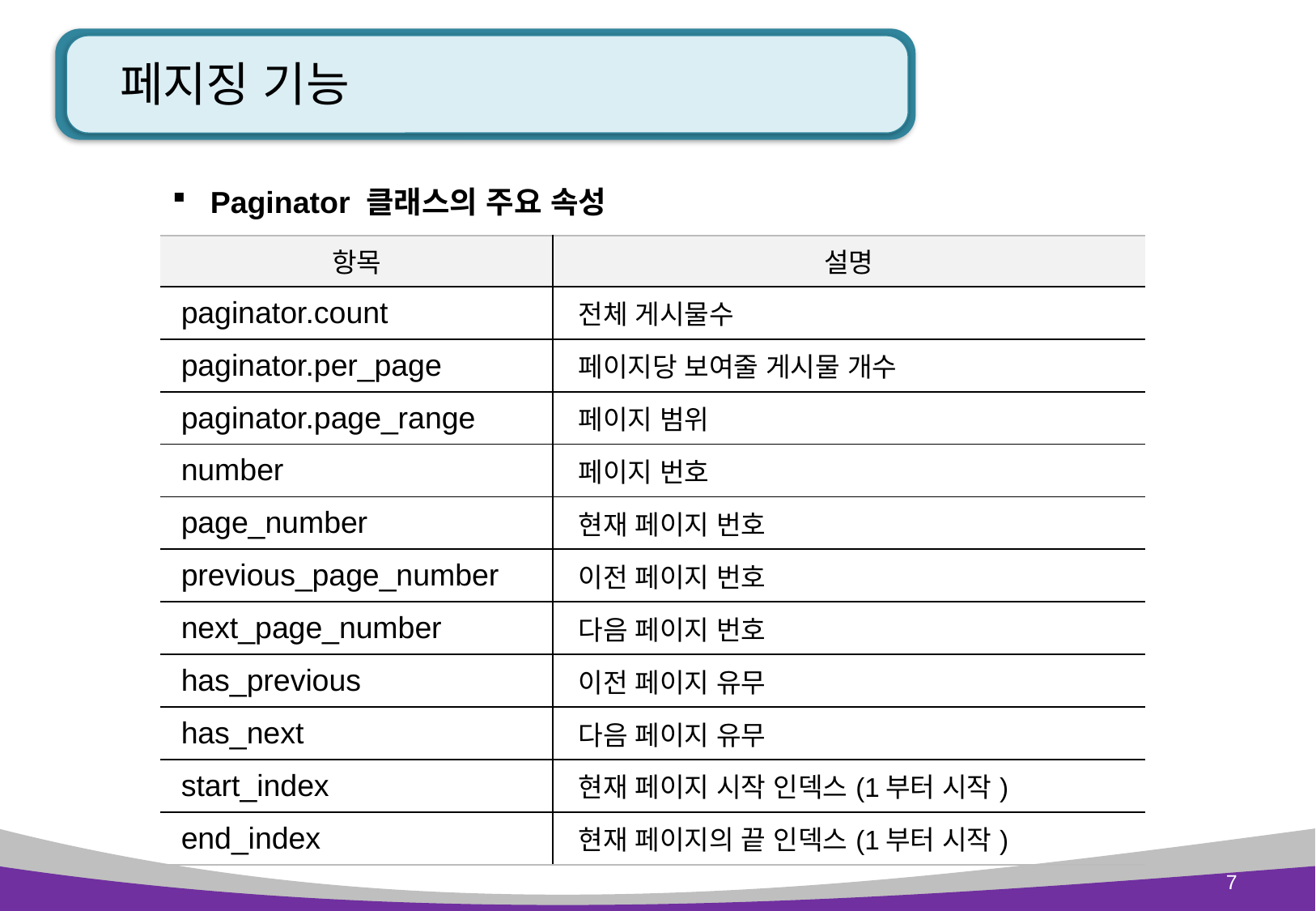

# 페지징 기능
Paginator 클래스의 주요 속성
| 항목 | 설명 |
| --- | --- |
| paginator.count | 전체 게시물수 |
| paginator.per\_page | 페이지당 보여줄 게시물 개수 |
| paginator.page\_range | 페이지 범위 |
| number | 페이지 번호 |
| page\_number | 현재 페이지 번호 |
| previous\_page\_number | 이전 페이지 번호 |
| next\_page\_number | 다음 페이지 번호 |
| has\_previous | 이전 페이지 유무 |
| has\_next | 다음 페이지 유무 |
| start\_index | 현재 페이지 시작 인덱스(1부터 시작) |
| end\_index | 현재 페이지의 끝 인덱스(1부터 시작) |
7